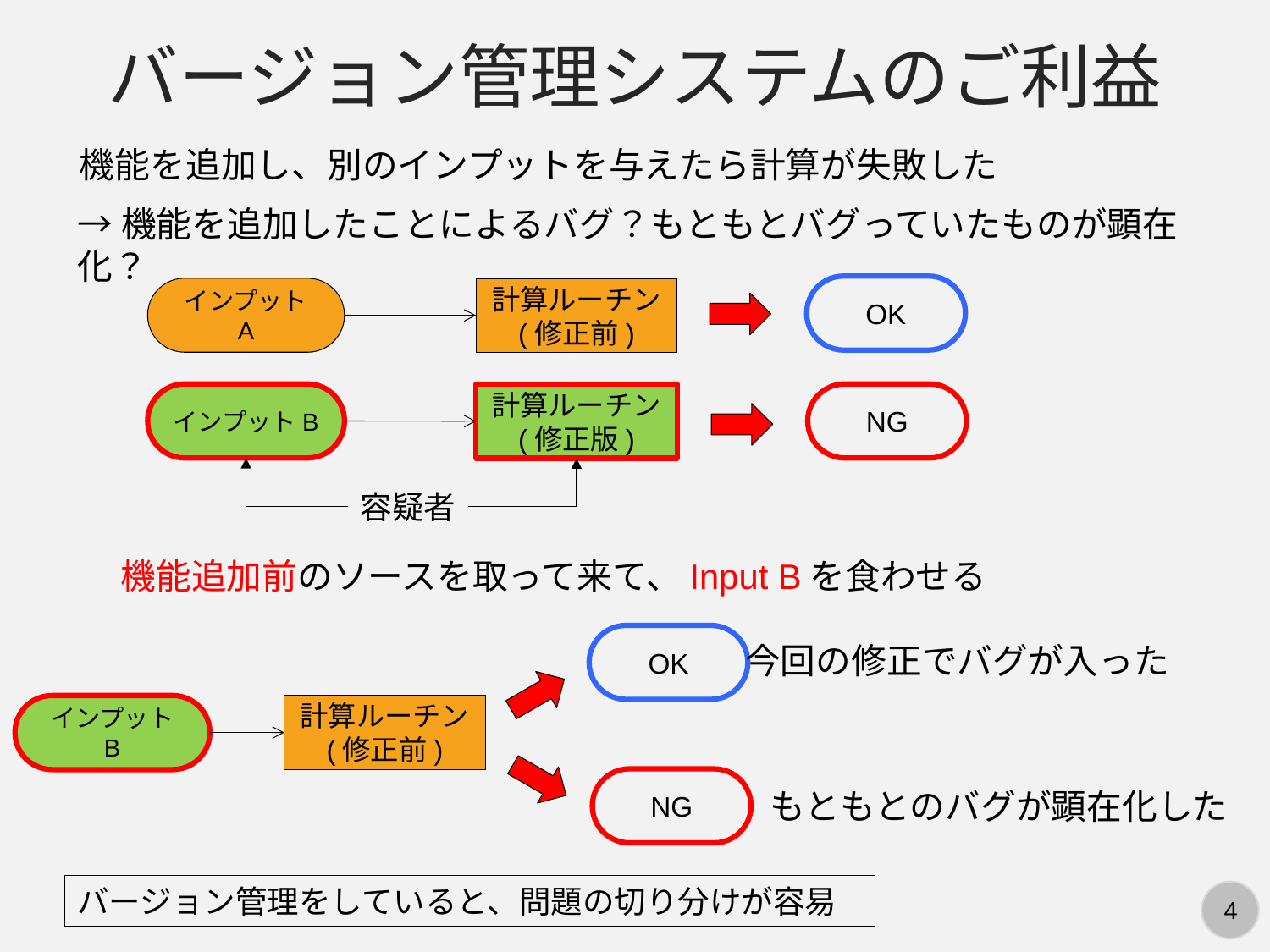

バージョン管理システムのご利益
機能を追加し、別のインプットを与えたら計算が失敗した
→機能を追加したことによるバグ？もともとバグっていたものが顕在化？
OK
インプット A
計算ルーチン
(修正前)

NG
インプットB
計算ルーチン
(修正版)

容疑者
機能追加前のソースを取って来て、Input Bを食わせる
OK
今回の修正でバグが入った

インプット B
計算ルーチン
(修正前)

NG
もともとのバグが顕在化した
バージョン管理をしていると、問題の切り分けが容易